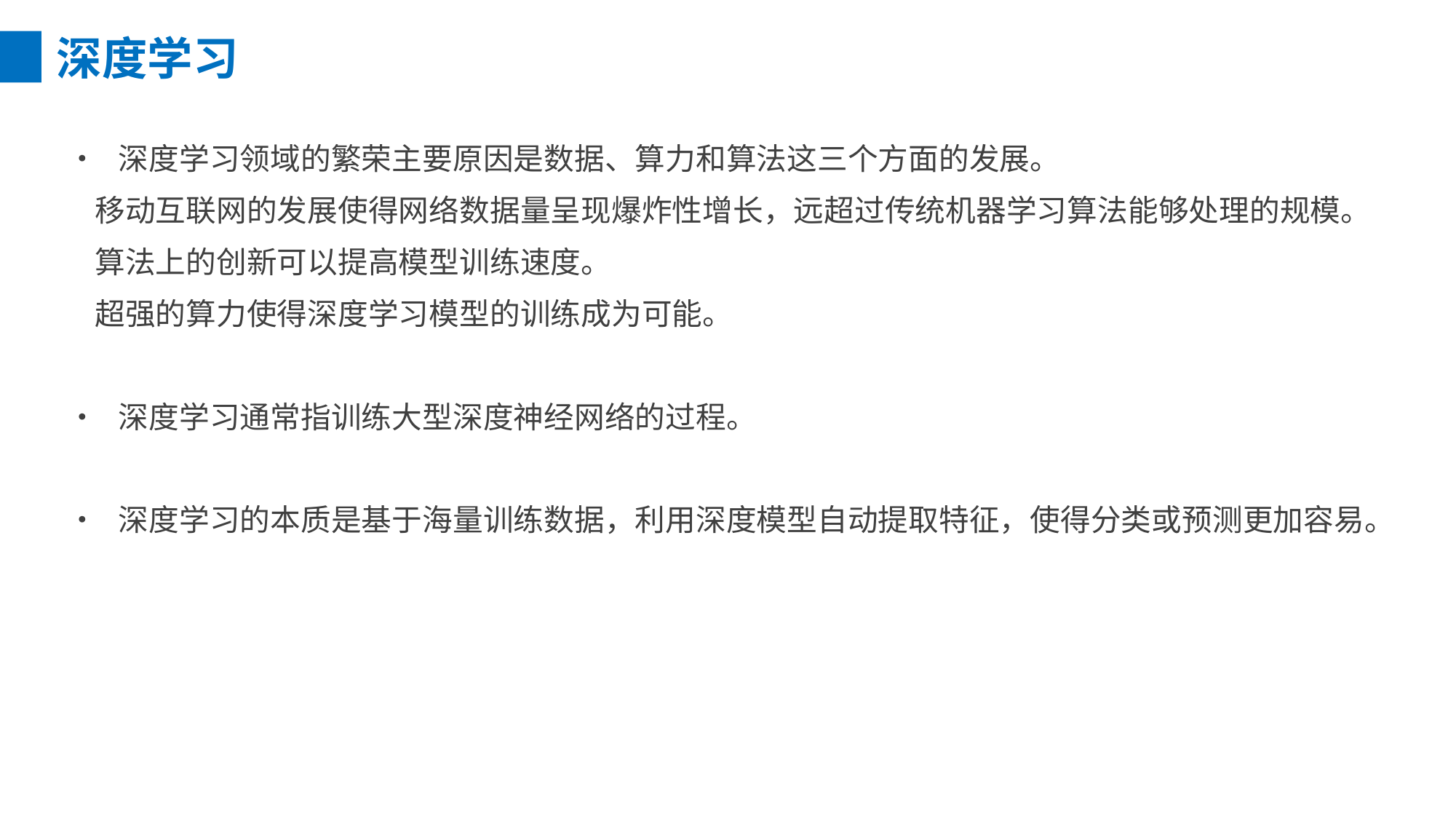

深度学习
•  深度学习领域的繁荣主要原因是数据、算力和算法这三个方面的发展。
   移动互联网的发展使得网络数据量呈现爆炸性增长，远超过传统机器学习算法能够处理的规模。
   算法上的创新可以提高模型训练速度。
   超强的算力使得深度学习模型的训练成为可能。

•  深度学习通常指训练大型深度神经网络的过程。

•  深度学习的本质是基于海量训练数据，利用深度模型自动提取特征，使得分类或预测更加容易。